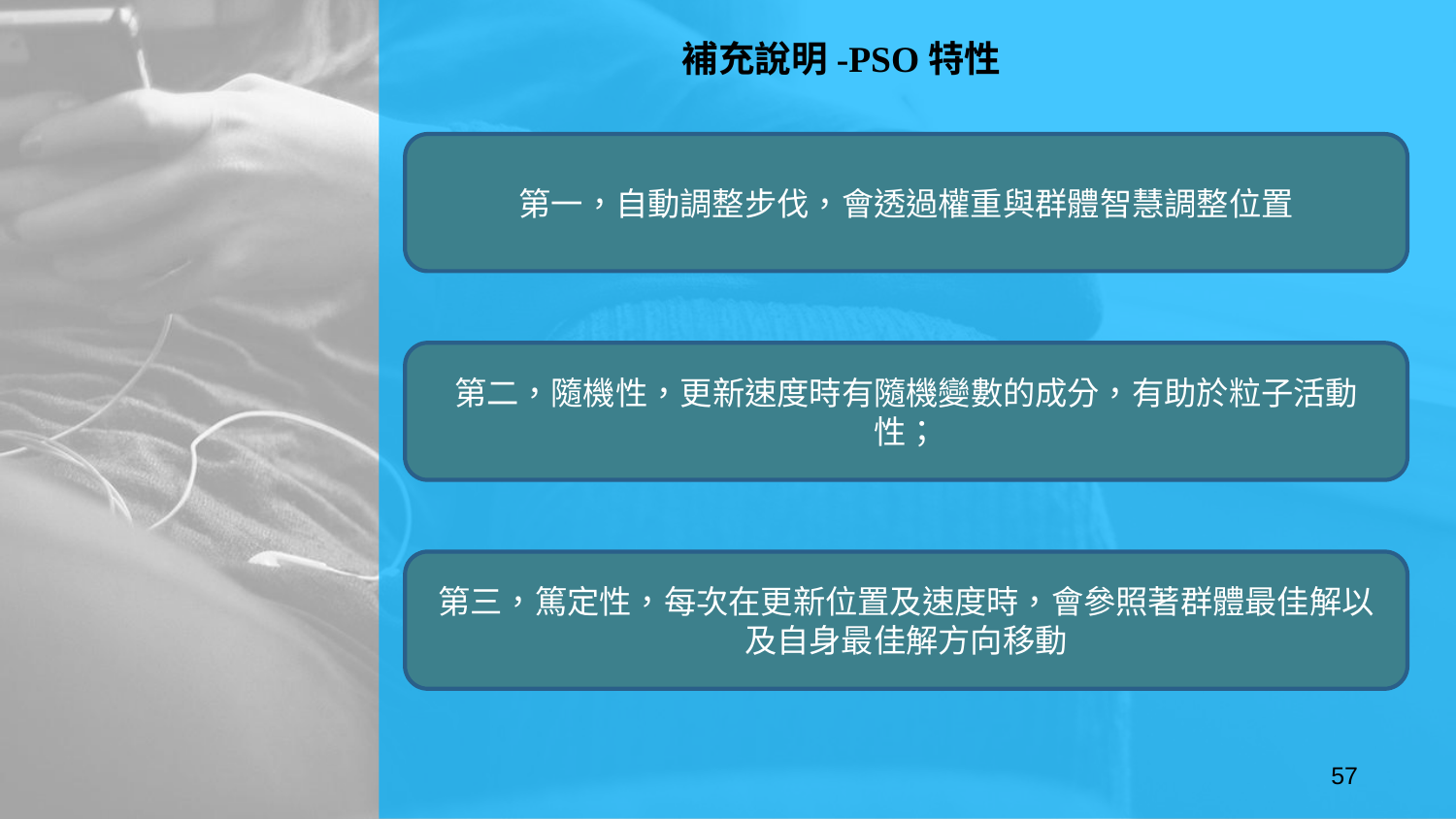

補充說明-PSO特性
第一，自動調整步伐，會透過權重與群體智慧調整位置
第二，隨機性，更新速度時有隨機變數的成分，有助於粒子活動性；
第三，篤定性，每次在更新位置及速度時，會參照著群體最佳解以及自身最佳解方向移動
57